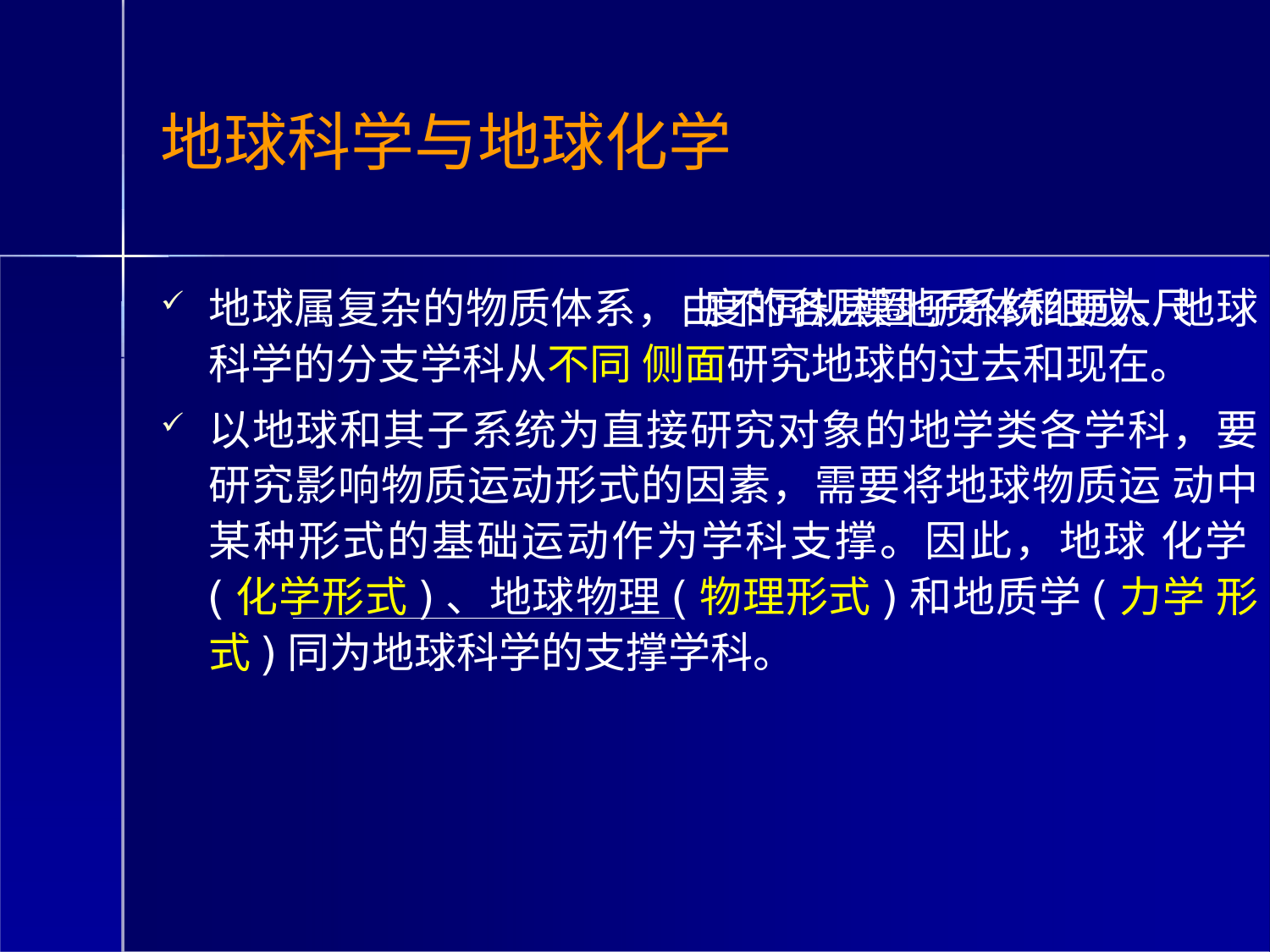

# 地球科学与地球化学

地球属复杂的物质体系，由不同规模地质体和更大尺                                          度的各层圈子系统组成。地球科学的分支学科从不同 侧面研究地球的过去和现在。
以地球和其子系统为直接研究对象的地学类各学科，  要研究影响物质运动形式的因素，需要将地球物质运 动中某种形式的基础运动作为学科支撑。因此，地球 化学(化学形式)、地球物理(物理形式)和地质学(力学 形式)同为地球科学的支撑学科。